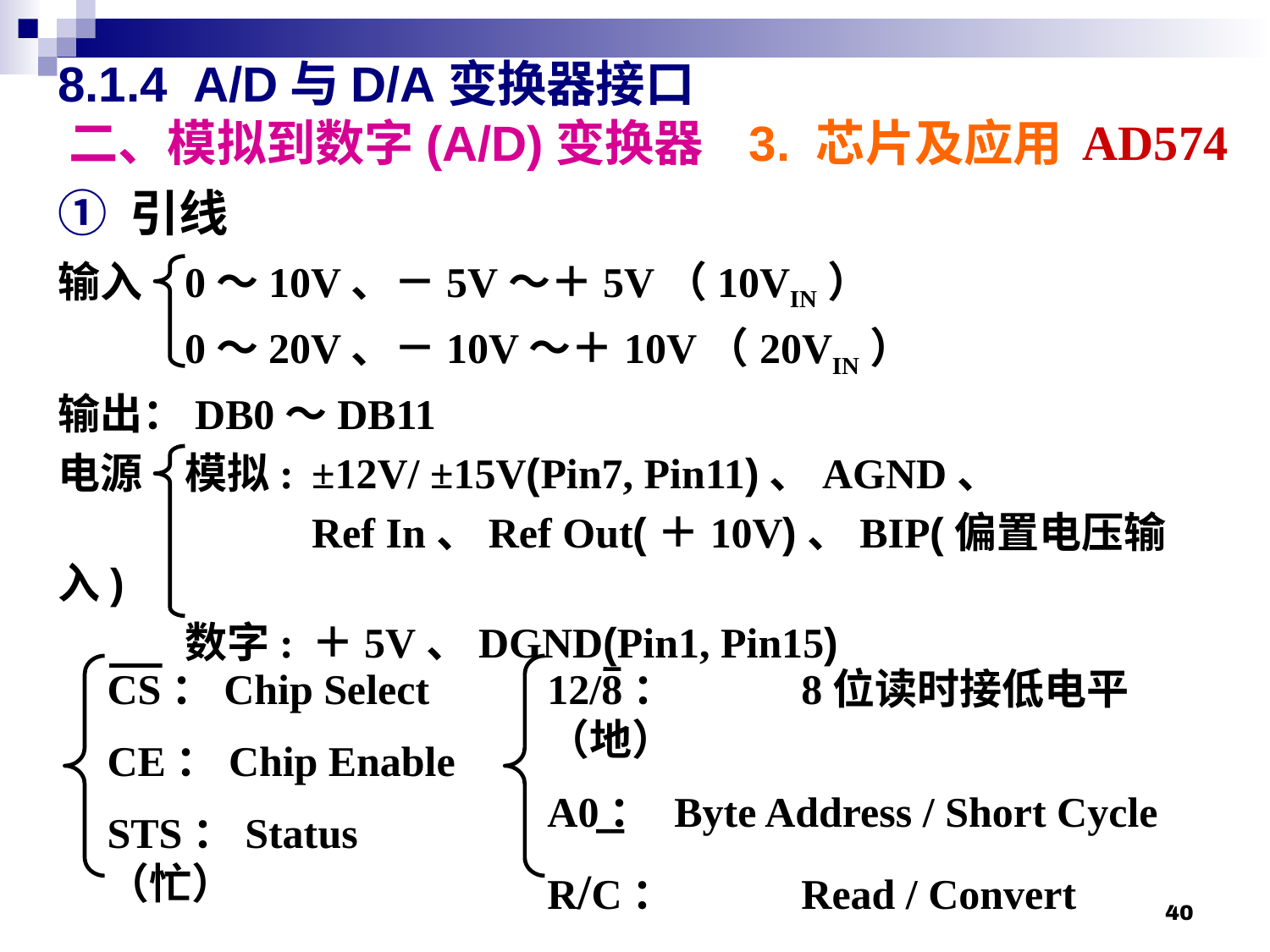

# 8.1.4  A/D与D/A变换器接口 二、模拟到数字(A/D)变换器   3. 芯片及应用
AD574
① 引线
输入	0～10V、－5V～＋5V（10VIN）
	0～20V、－10V～＋10V（20VIN）
输出：DB0～DB11
电源	模拟: 	±12V/ ±15V(Pin7, Pin11)、AGND、
		Ref In、Ref Out(＋10V)、BIP(偏置电压输入)
	数字:	＋5V、DGND(Pin1, Pin15)

CS：Chip Select
CE：Chip Enable
STS：Status（忙）

12/8：	8位读时接低电平（地）
A0：	Byte Address / Short Cycle
R/C：	Read / Convert

40